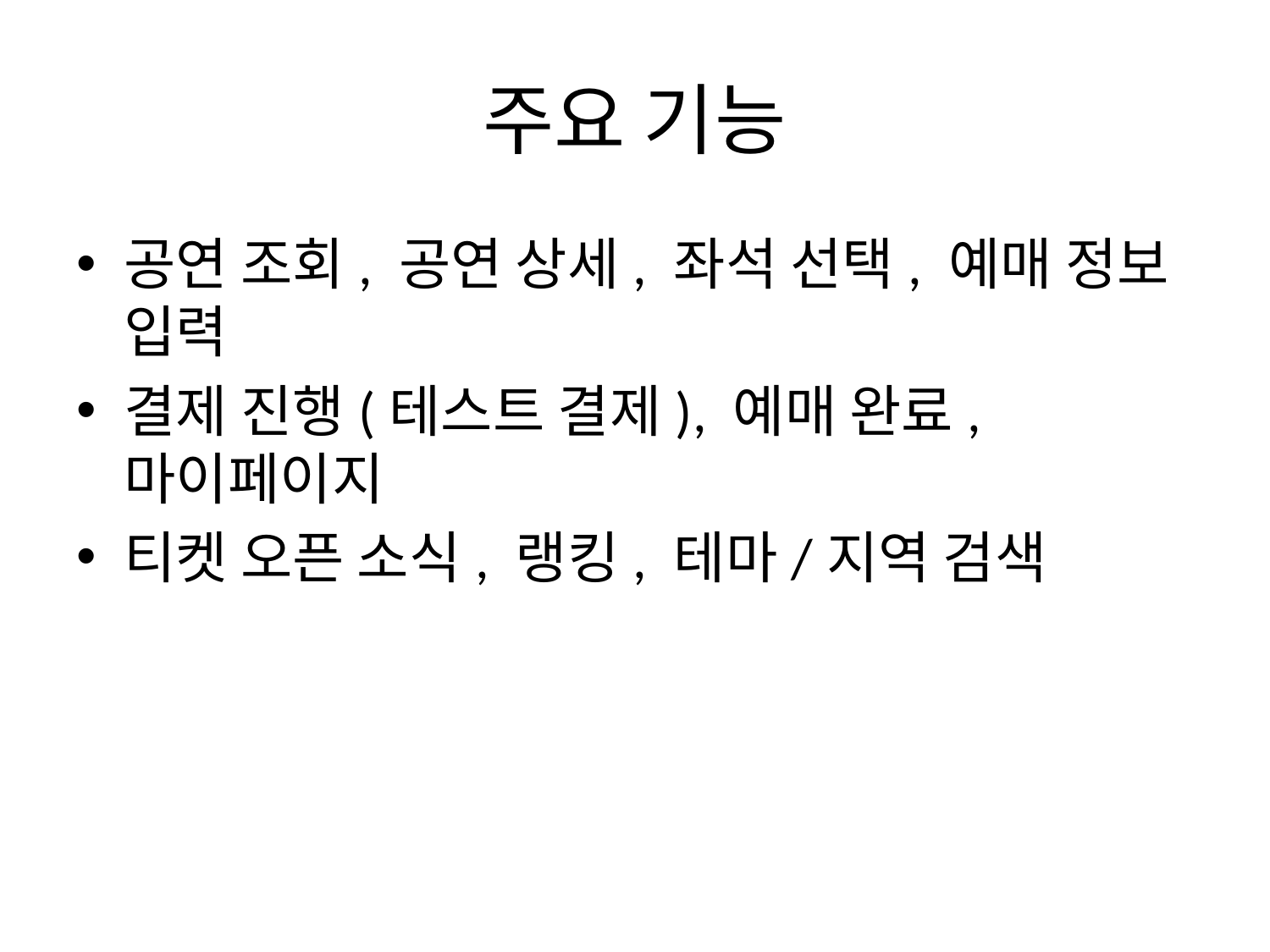

# 주요 기능
공연 조회, 공연 상세, 좌석 선택, 예매 정보 입력
결제 진행(테스트 결제), 예매 완료, 마이페이지
티켓 오픈 소식, 랭킹, 테마/지역 검색